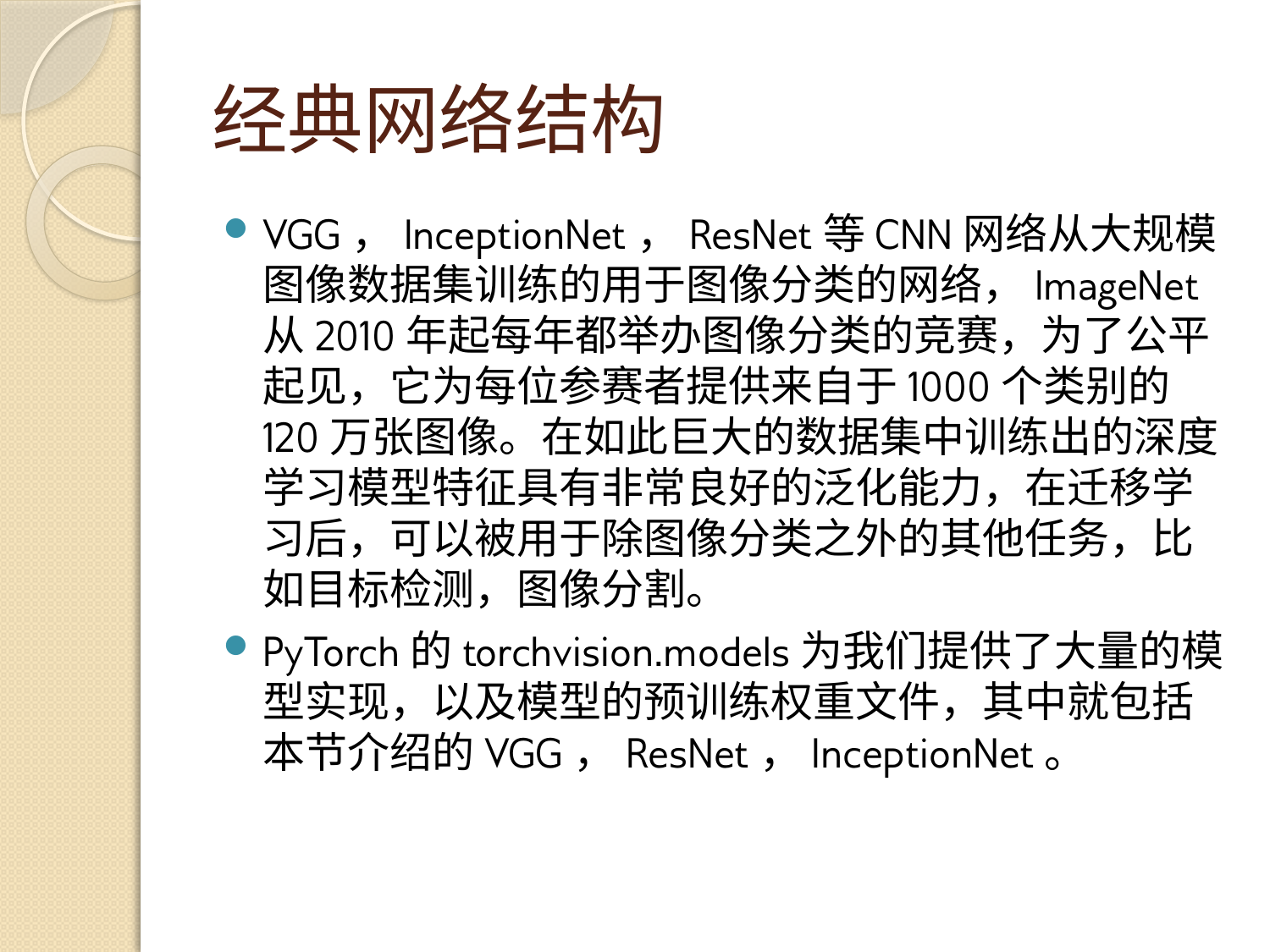

# 经典网络结构
VGG，InceptionNet，ResNet等CNN网络从大规模图像数据集训练的用于图像分类的网络，ImageNet从2010年起每年都举办图像分类的竞赛，为了公平起见，它为每位参赛者提供来自于1000个类别的120万张图像。在如此巨大的数据集中训练出的深度学习模型特征具有非常良好的泛化能力，在迁移学习后，可以被用于除图像分类之外的其他任务，比如目标检测，图像分割。
PyTorch的torchvision.models为我们提供了大量的模型实现，以及模型的预训练权重文件，其中就包括本节介绍的VGG，ResNet，InceptionNet。